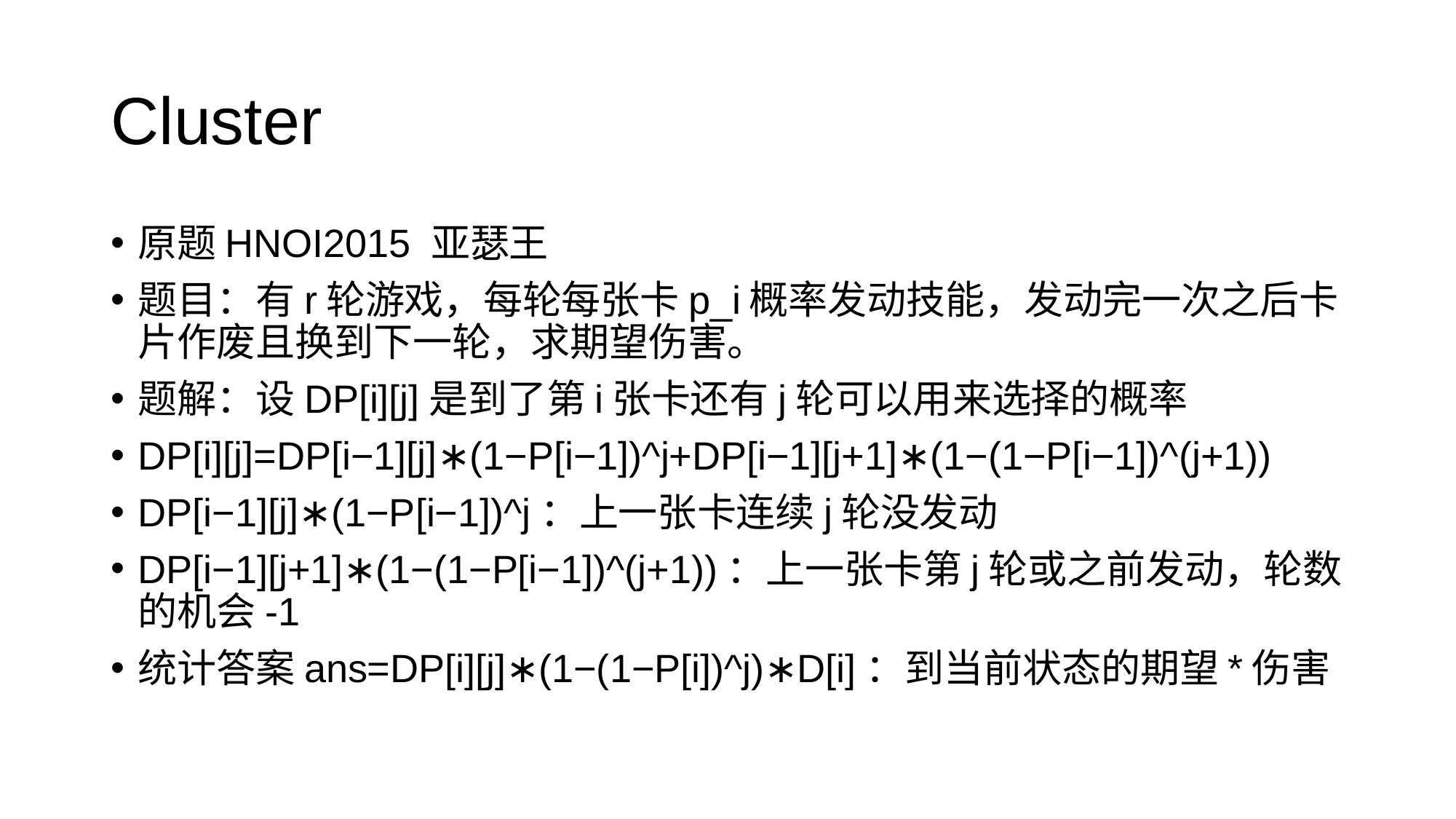

# Cluster
原题HNOI2015 亚瑟王
题目：有r轮游戏，每轮每张卡p_i概率发动技能，发动完一次之后卡片作废且换到下一轮，求期望伤害。
题解：设DP[i][j]是到了第i张卡还有j轮可以用来选择的概率
DP[i][j]=DP[i−1][j]∗(1−P[i−1])^j+DP[i−1][j+1]∗(1−(1−P[i−1])^(j+1))
DP[i−1][j]∗(1−P[i−1])^j：上一张卡连续j轮没发动
DP[i−1][j+1]∗(1−(1−P[i−1])^(j+1))：上一张卡第j轮或之前发动，轮数的机会-1
统计答案ans=DP[i][j]∗(1−(1−P[i])^j)∗D[i]：到当前状态的期望*伤害